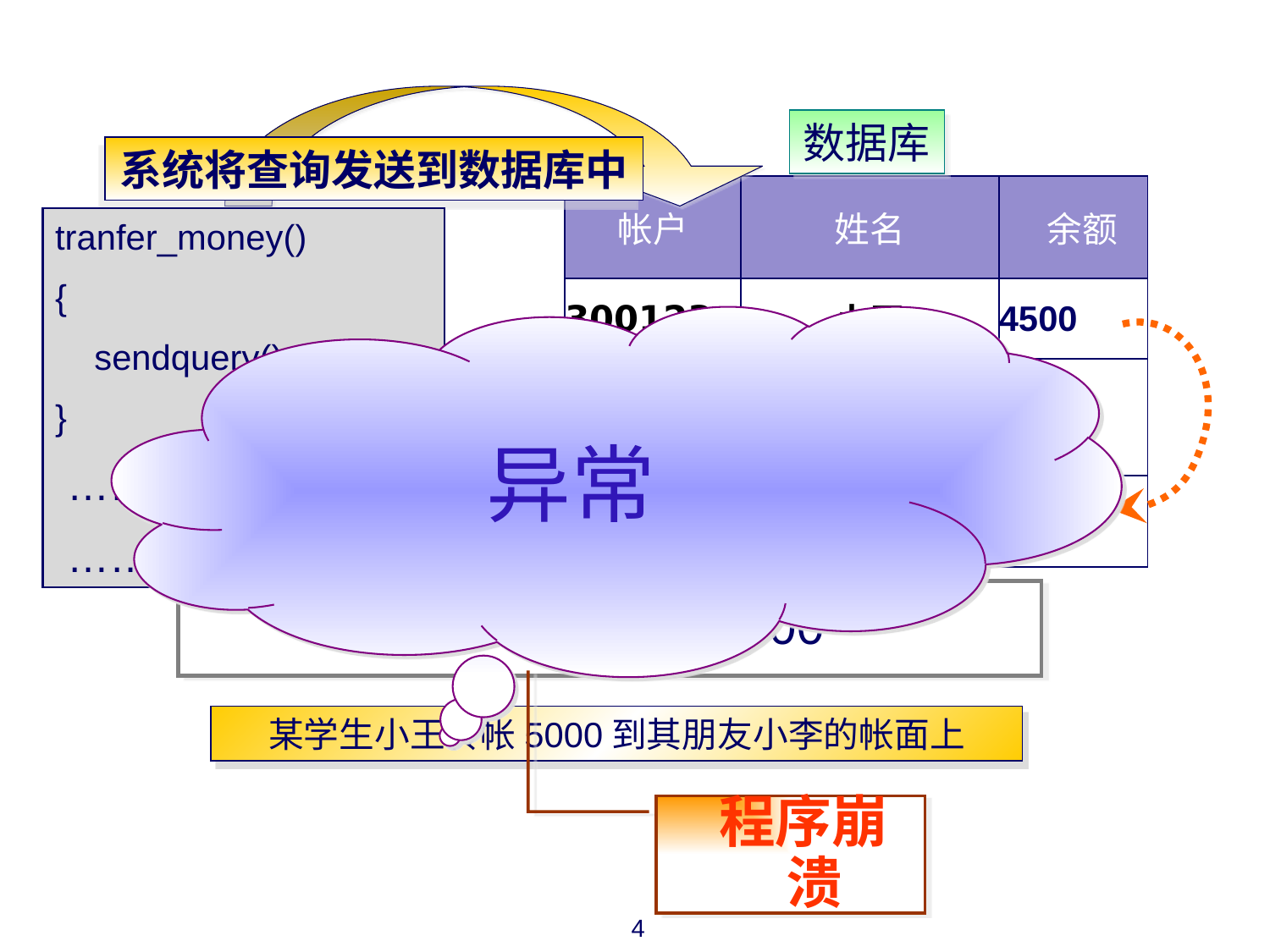

#

数据库
系统将查询发送到数据库中
| 帐户 | 姓名 | 余额 |
| --- | --- | --- |
| 300123 | 小王 | 4500 |
| 300124 | 小黄 | 7000 |
| 311320 | 小李 | 0 |

tranfer_money()
{
    sendquery();
}
 …….
 …….
异常

网上银行

 余额＝ 4500-5000
某学生小王转帐5000到其朋友小李的帐面上
 程序崩溃
4